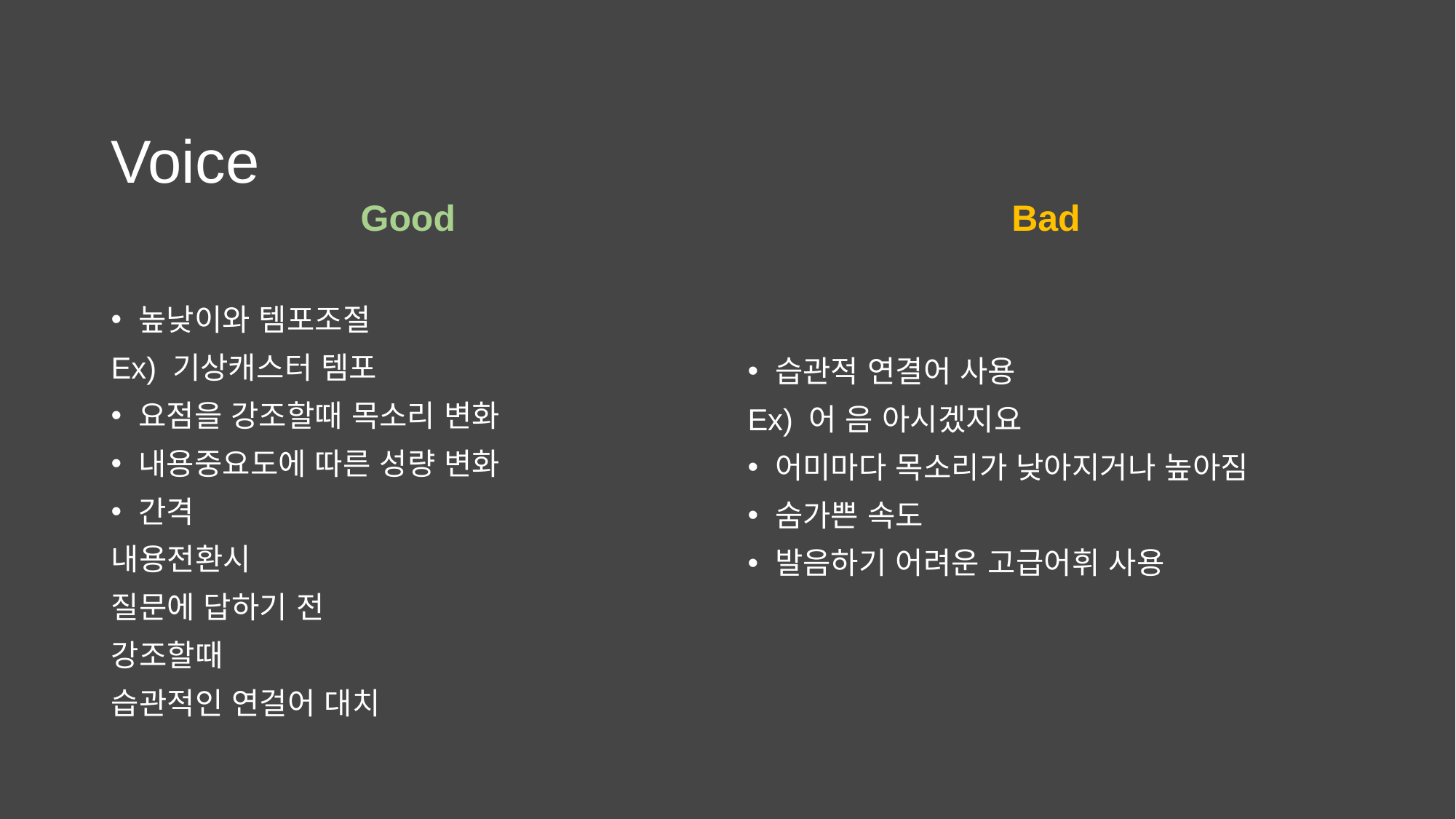

# Voice
Good

Bad

높낮이와 템포조절
Ex) 기상캐스터 템포
요점을 강조할때 목소리 변화
내용중요도에 따른 성량 변화
간격
내용전환시
질문에 답하기 전
강조할때
습관적인 연걸어 대치

습관적 연결어 사용
Ex) 어 음 아시겠지요
어미마다 목소리가 낮아지거나 높아짐
숨가쁜 속도
발음하기 어려운 고급어휘 사용